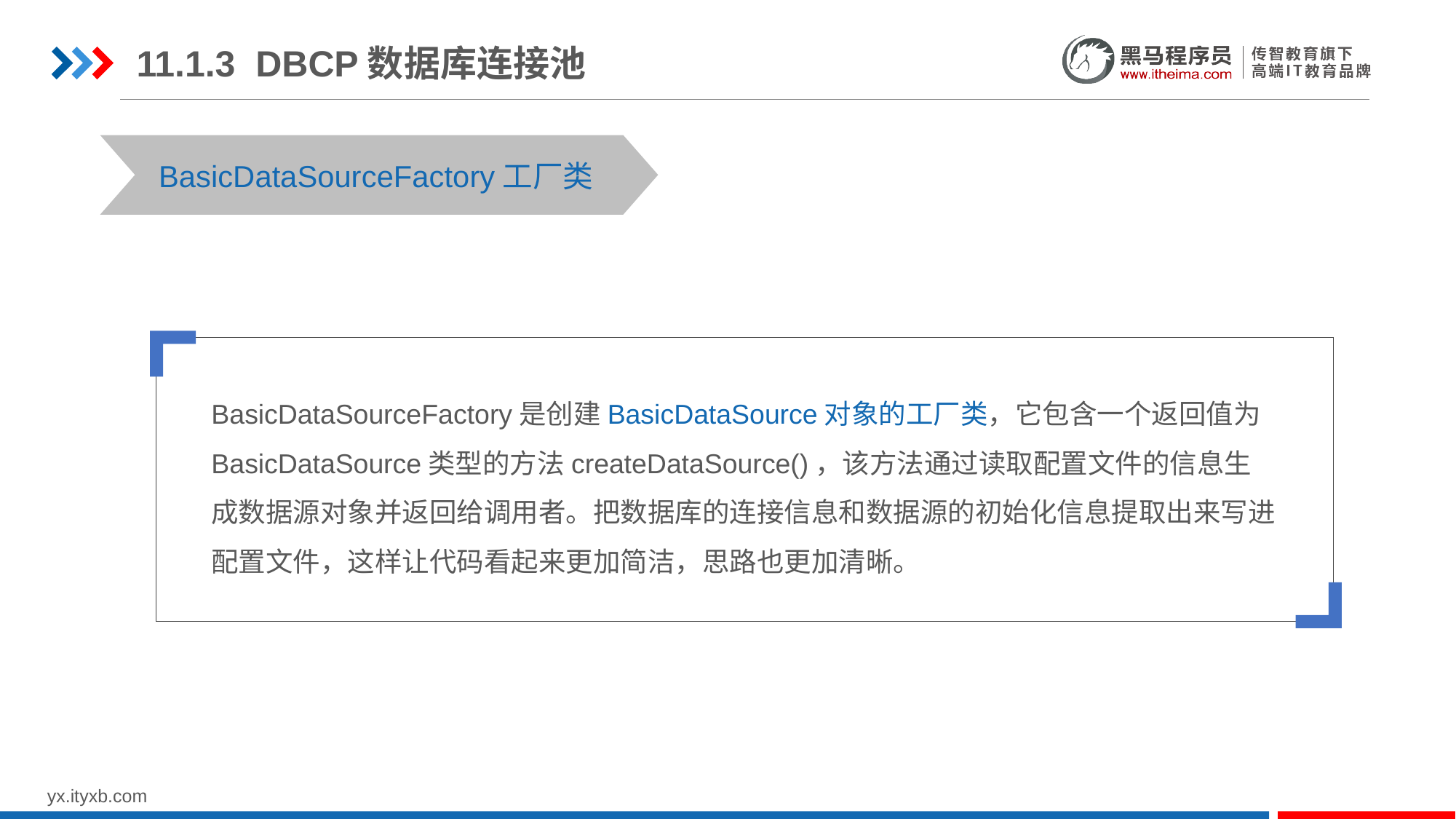

11.1.3  DBCP数据库连接池

STEP  01
STEP  03
BasicDataSourceFactory工厂类

BasicDataSourceFactory是创建BasicDataSource对象的工厂类，它包含一个返回值为BasicDataSource类型的方法createDataSource()，该方法通过读取配置文件的信息生成数据源对象并返回给调用者。把数据库的连接信息和数据源的初始化信息提取出来写进配置文件，这样让代码看起来更加简洁，思路也更加清晰。